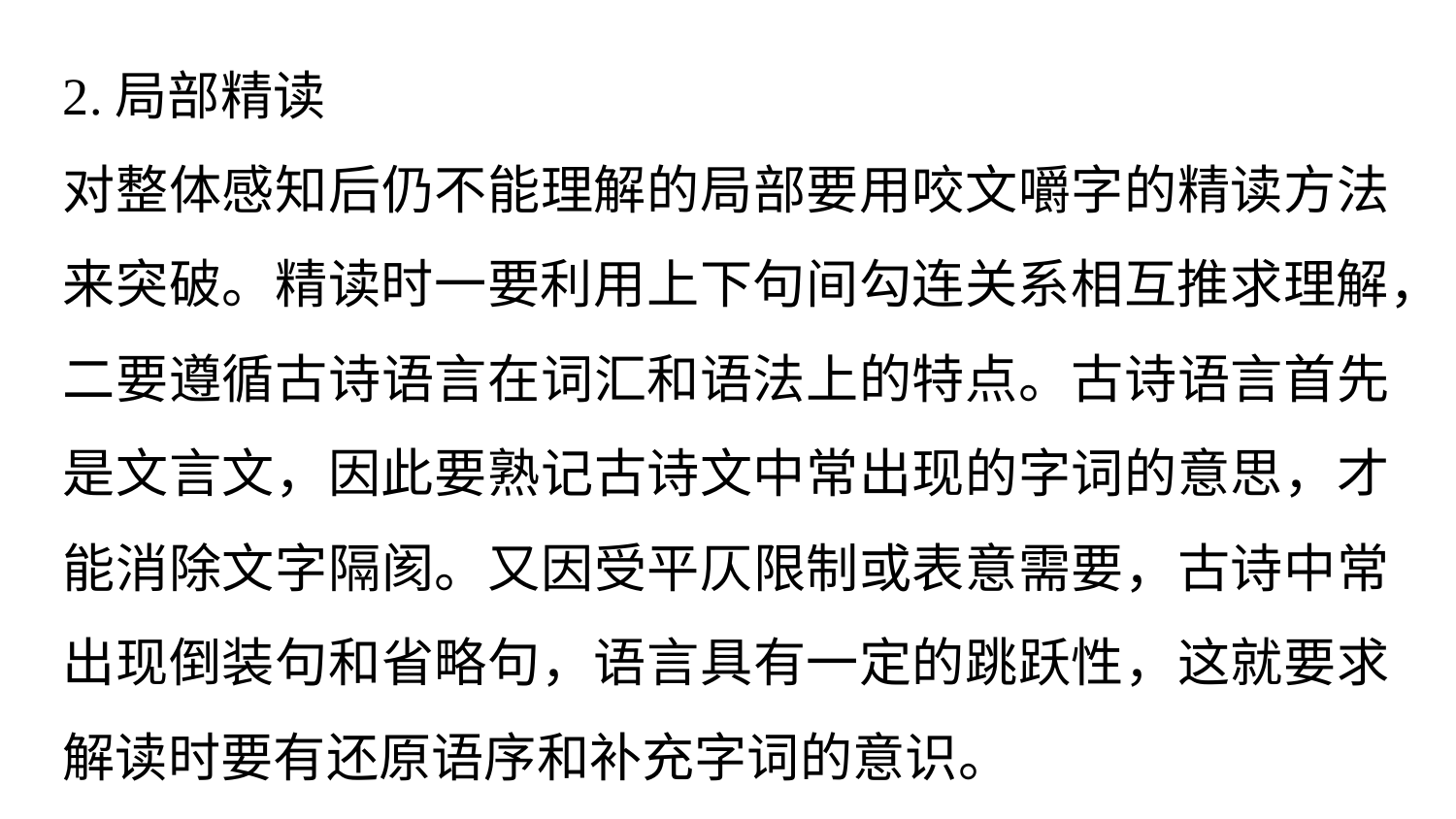

2.局部精读
对整体感知后仍不能理解的局部要用咬文嚼字的精读方法来突破。精读时一要利用上下句间勾连关系相互推求理解，二要遵循古诗语言在词汇和语法上的特点。古诗语言首先是文言文，因此要熟记古诗文中常出现的字词的意思，才能消除文字隔阂。又因受平仄限制或表意需要，古诗中常出现倒装句和省略句，语言具有一定的跳跃性，这就要求解读时要有还原语序和补充字词的意识。